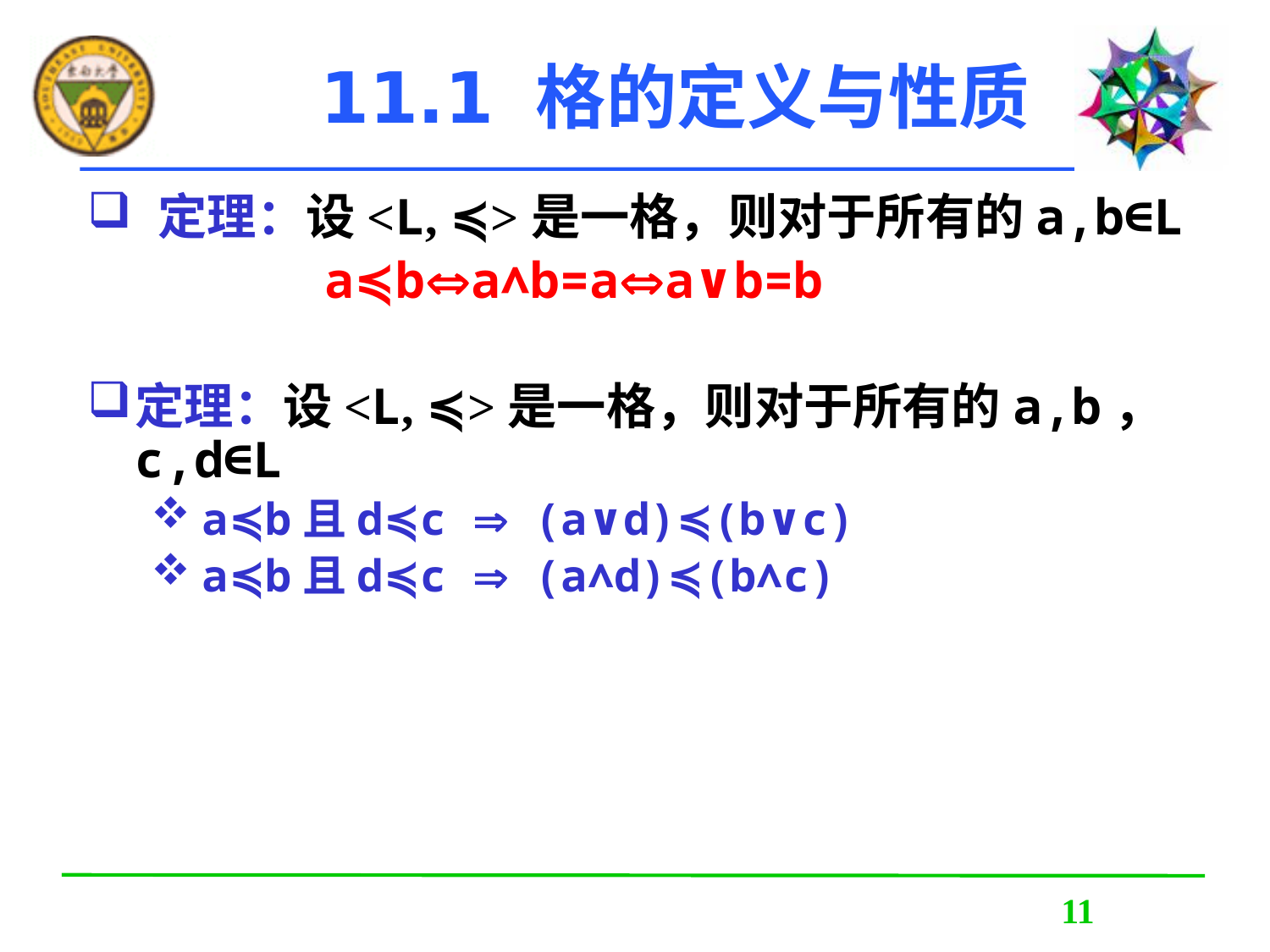

# 11.1 格的定义与性质
 定理：设<L, ≼>是一格，则对于所有的a,b∈L
        a≼b⇔a∧b=a⇔a∨b=b

定理：设<L, ≼>是一格，则对于所有的a,b，c,d∈L
 a≼b且d≼c ⇒ (a∨d)≼(b∨c)
 a≼b且d≼c ⇒ (a∧d)≼(b∧c)